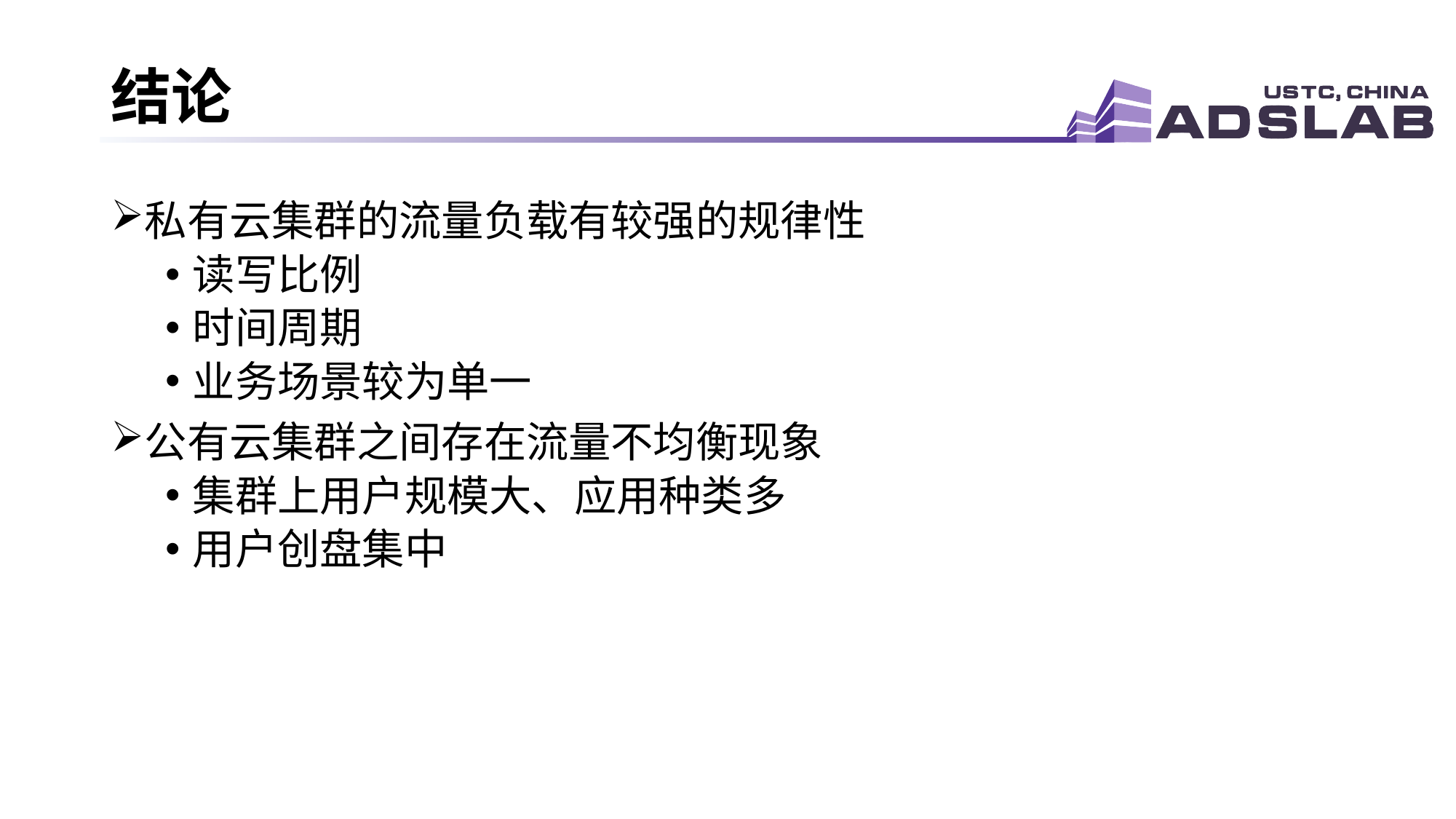

# 结论
私有云集群的流量负载有较强的规律性
读写比例
时间周期
业务场景较为单一
公有云集群之间存在流量不均衡现象
集群上用户规模大、应用种类多
用户创盘集中
15